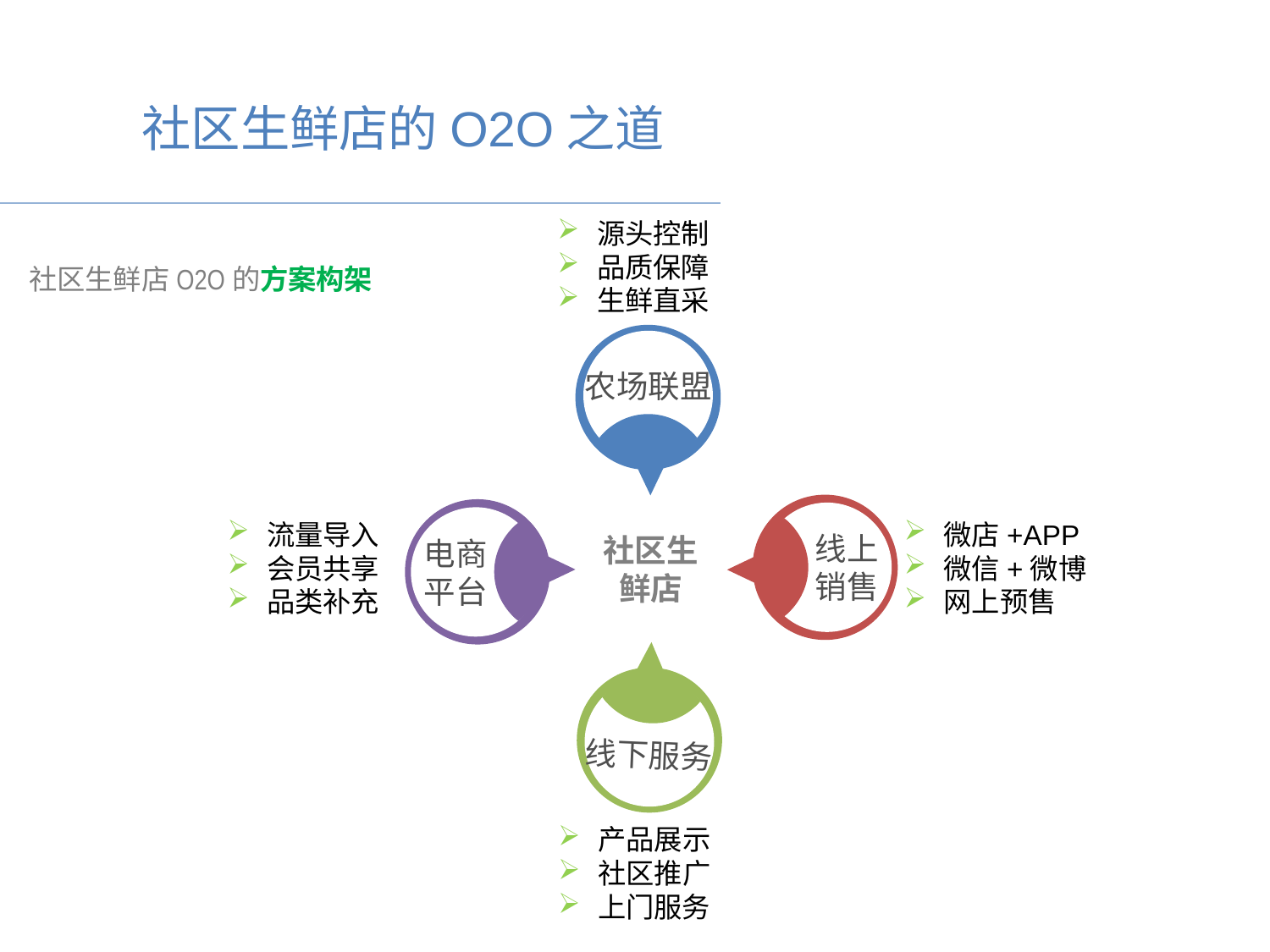

社区生鲜店的O2O之道
源头控制
品质保障
生鲜直采
社区生鲜店O2O的方案构架
农场联盟

线上销售
电商平台
微店+APP
微信+微博
网上预售
流量导入
会员共享
品类补充

社区生鲜店

线下服务
产品展示
社区推广
上门服务